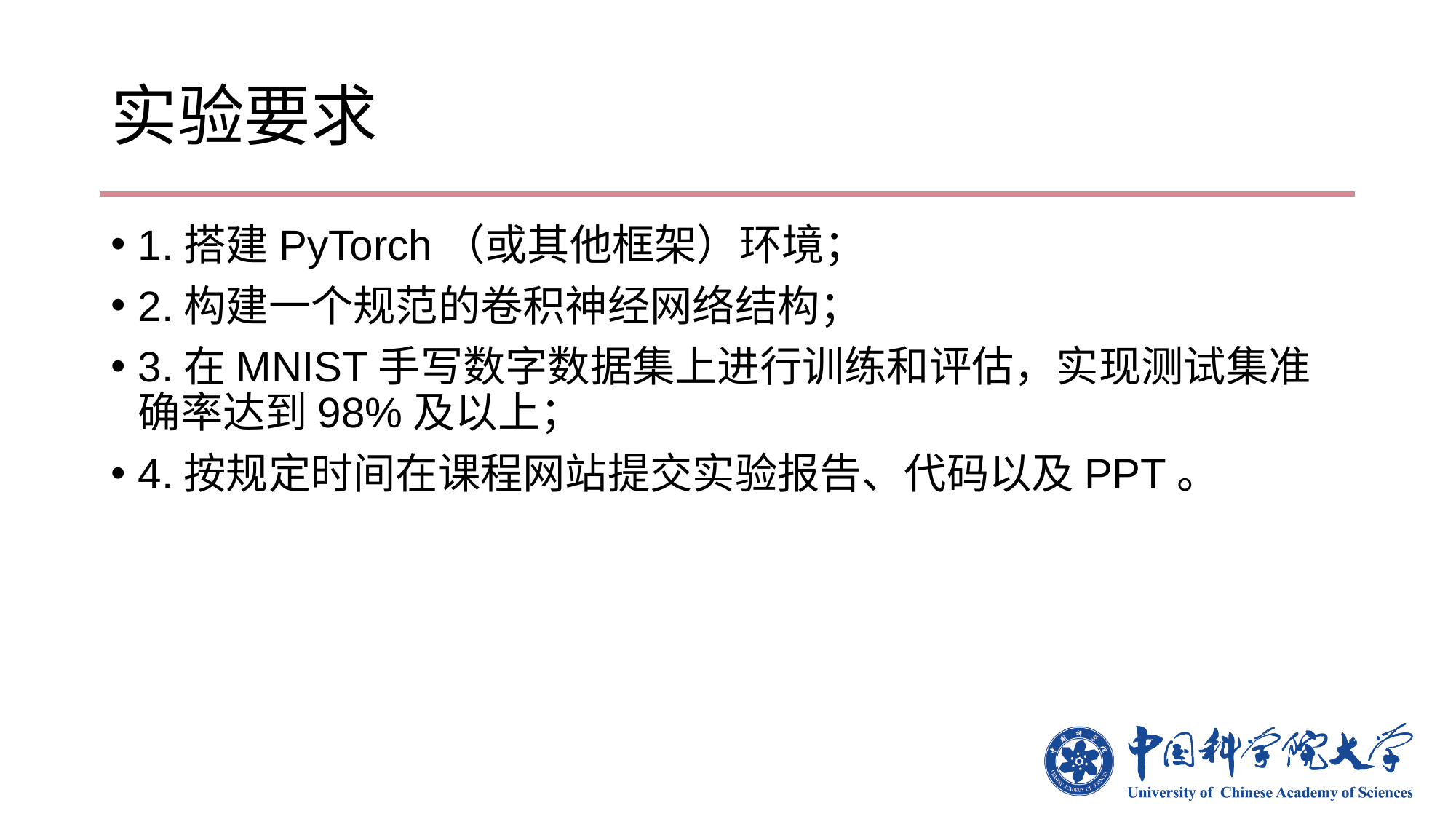

# 实验要求
1.搭建PyTorch（或其他框架）环境；
2.构建一个规范的卷积神经网络结构；
3.在MNIST手写数字数据集上进行训练和评估，实现测试集准确率达到98%及以上；
4.按规定时间在课程网站提交实验报告、代码以及PPT。